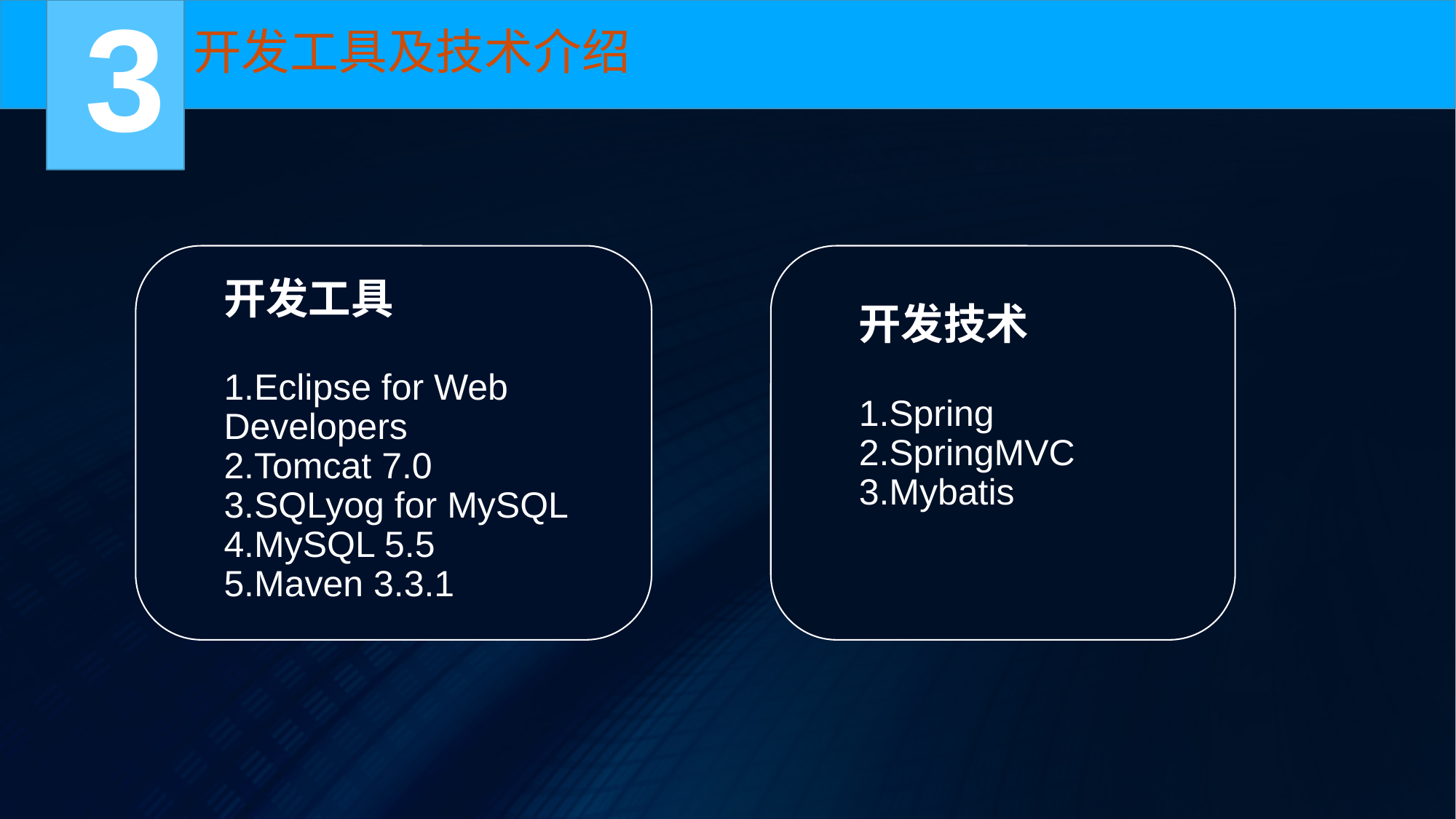

3
开发工具及技术介绍

开发工具

1.Eclipse for Web Developers
2.Tomcat 7.0
3.SQLyog for MySQL
4.MySQL 5.5
5.Maven 3.3.1
开发技术

1.Spring
2.SpringMVC
3.Mybatis